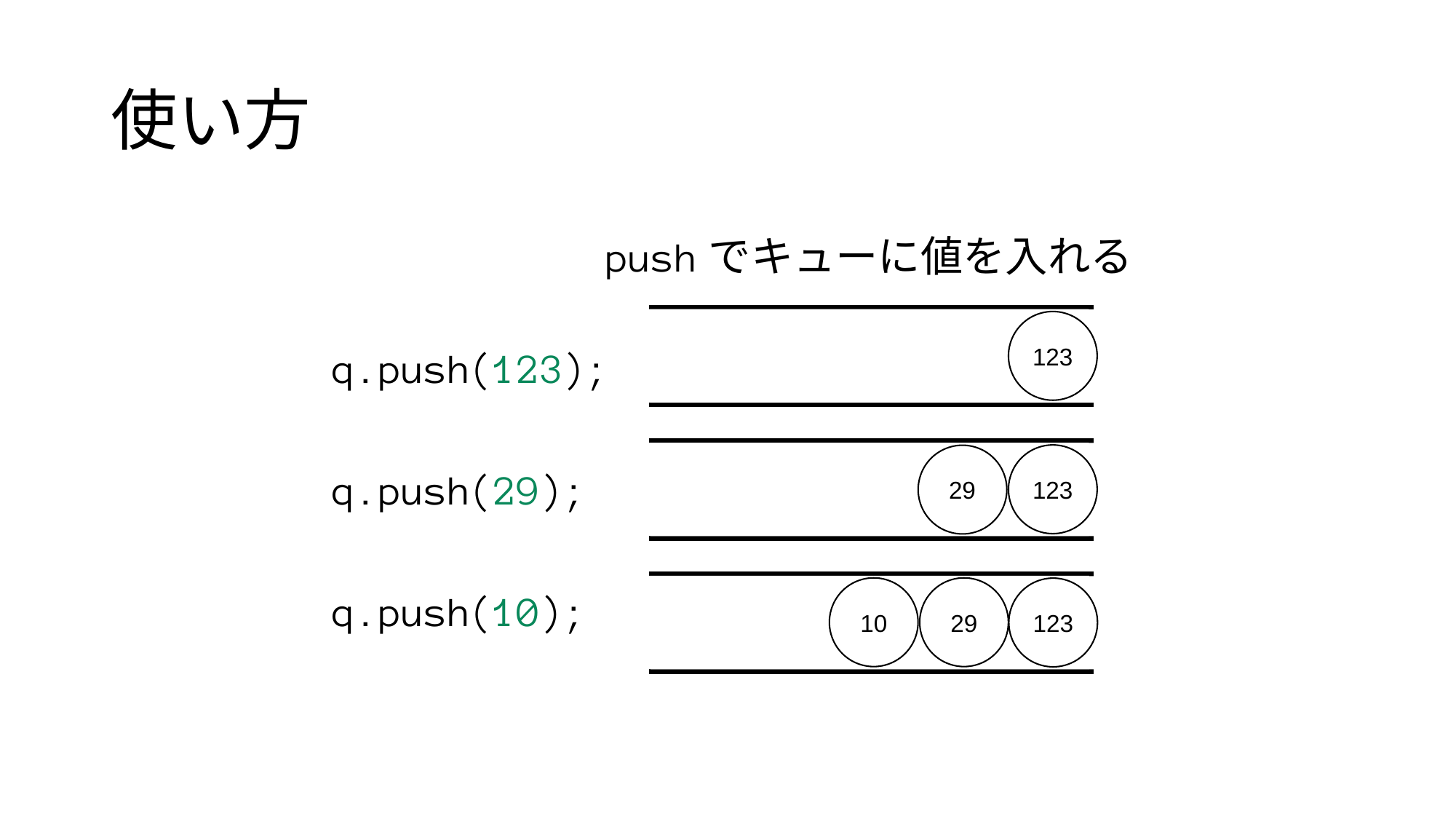

# 使い方
pushでキューに値を入れる

123
q.push(123);

q.push(29);

q.push(10);

123
29

10
29
123